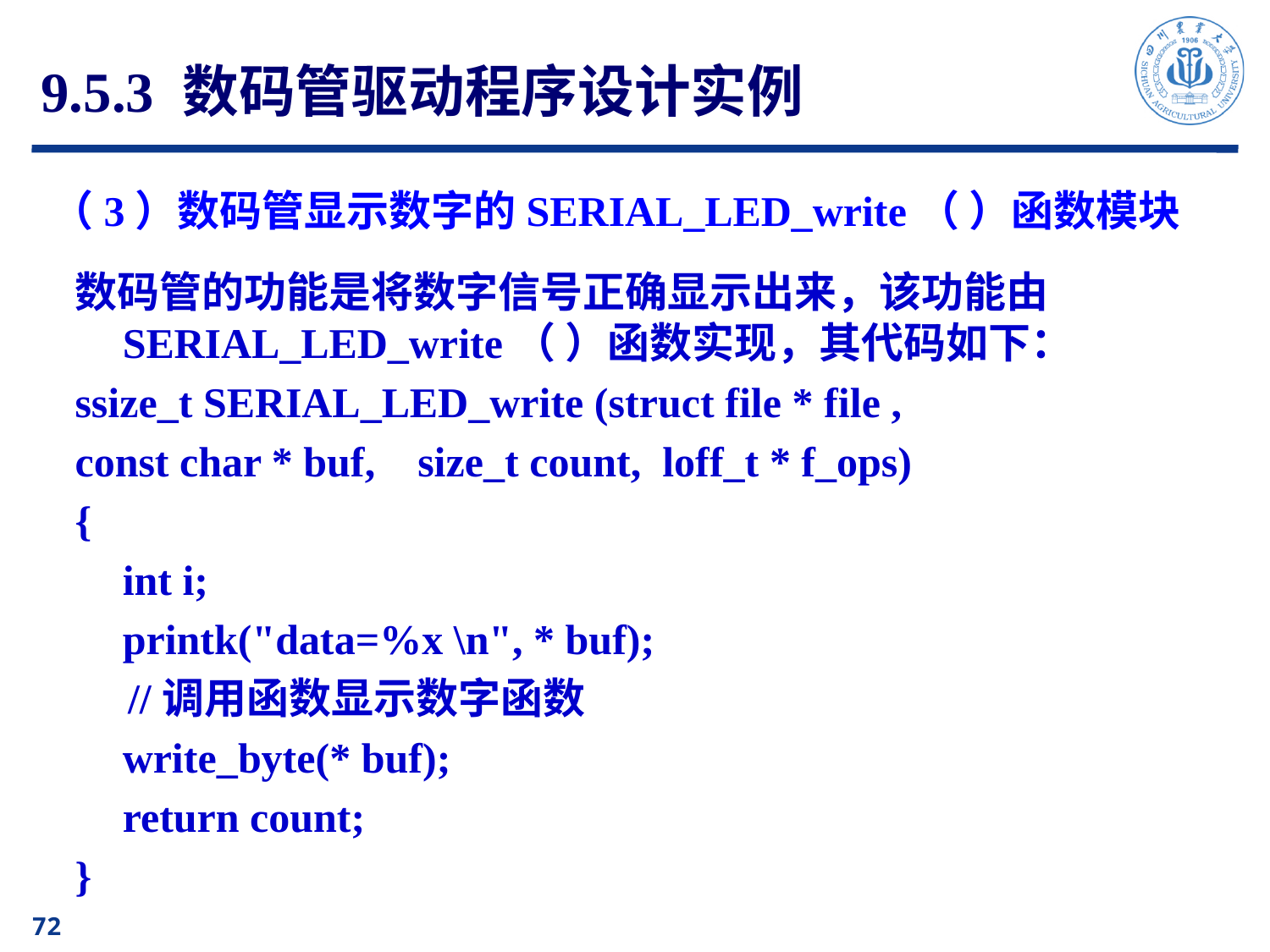

9.5.3 数码管驱动程序设计实例
# （3）数码管显示数字的SERIAL_LED_write（ ）函数模块
数码管的功能是将数字信号正确显示出来，该功能由SERIAL_LED_write（ ）函数实现，其代码如下：
ssize_t SERIAL_LED_write (struct file * file ,
const char * buf,    size_t count,  loff_t * f_ops)
{
	int i;
	printk("data=%x \n", * buf);
     //调用函数显示数字函数
	write_byte(* buf);
	return count;
}